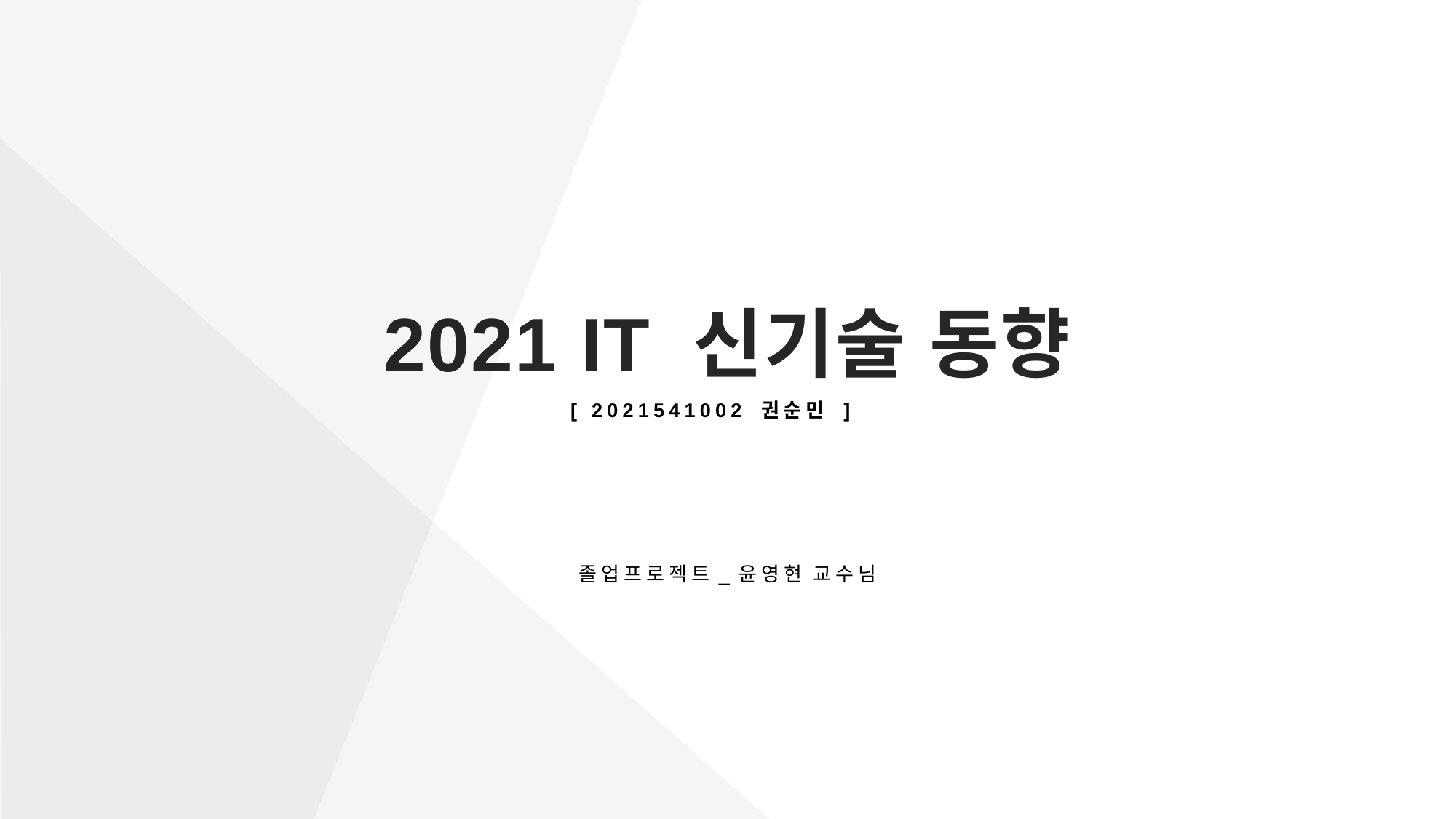

2021 IT 신기술 동향
[ 2021541002 권순민 ]
졸업프로젝트_윤영현 교수님